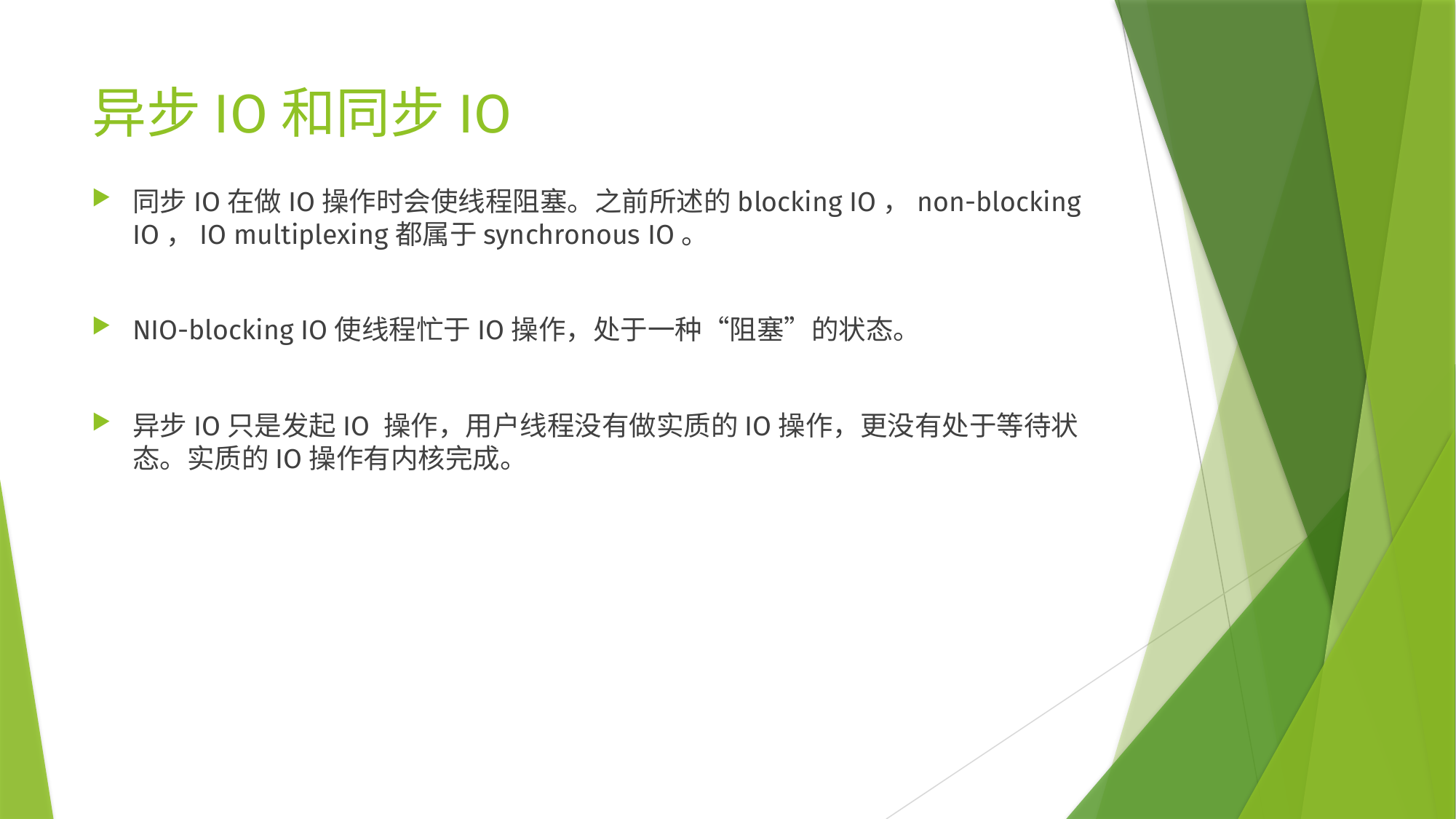

# 异步IO和同步IO
同步IO在做IO操作时会使线程阻塞。之前所述的blocking IO，non-blocking IO，IO multiplexing都属于synchronous IO。

NIO-blocking IO使线程忙于IO操作，处于一种“阻塞”的状态。

异步IO只是发起IO 操作，用户线程没有做实质的IO操作，更没有处于等待状态。实质的IO操作有内核完成。